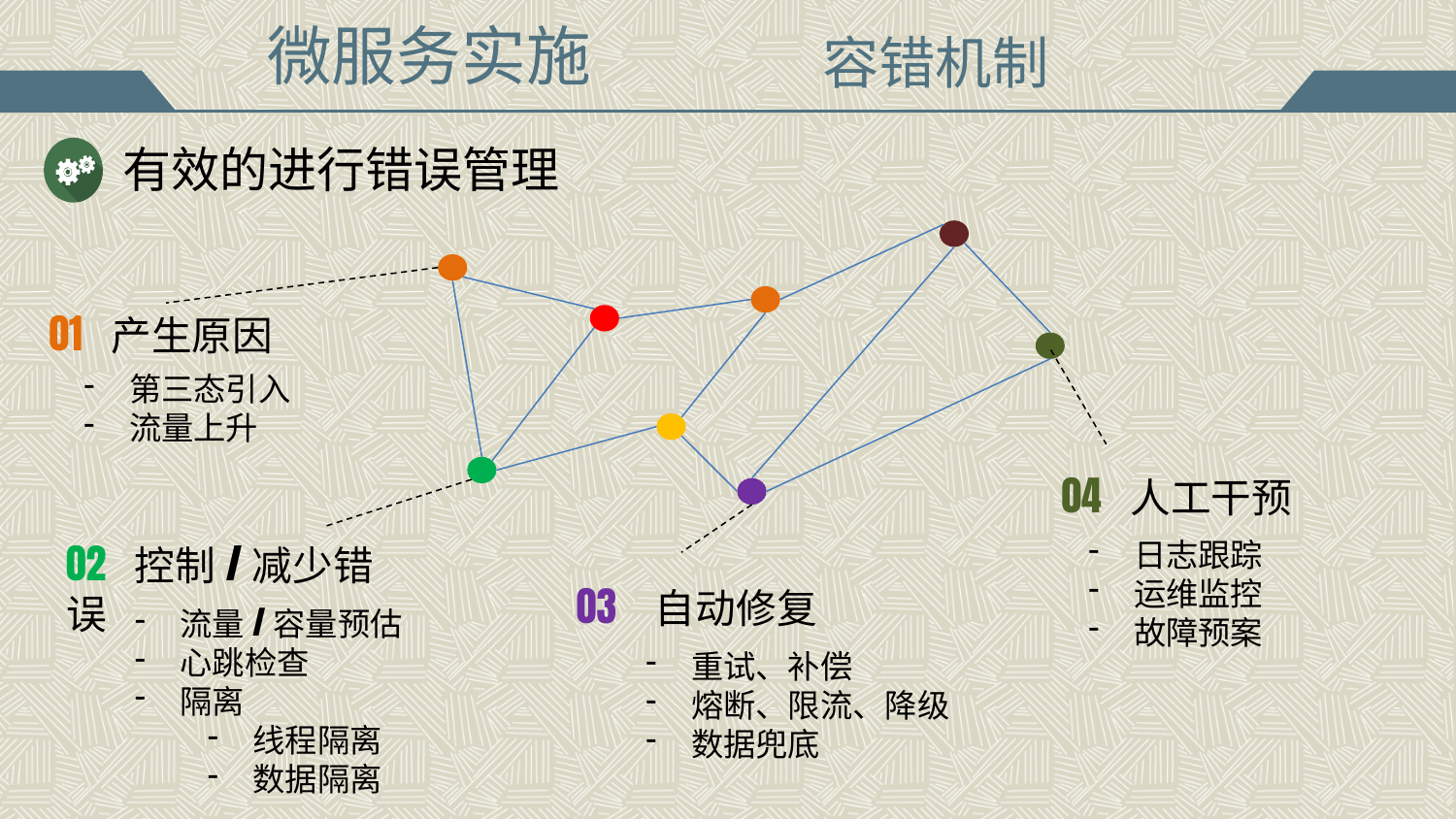

# 微服务实施
容错机制
有效的进行错误管理

01  产生原因
第三态引入
流量上升

04  人工干预
日志跟踪
运维监控
故障预案

02  控制/减少错误
流量/容量预估
心跳检查
隔离
线程隔离
数据隔离
03   自动修复
重试、补偿
熔断、限流、降级
数据兜底